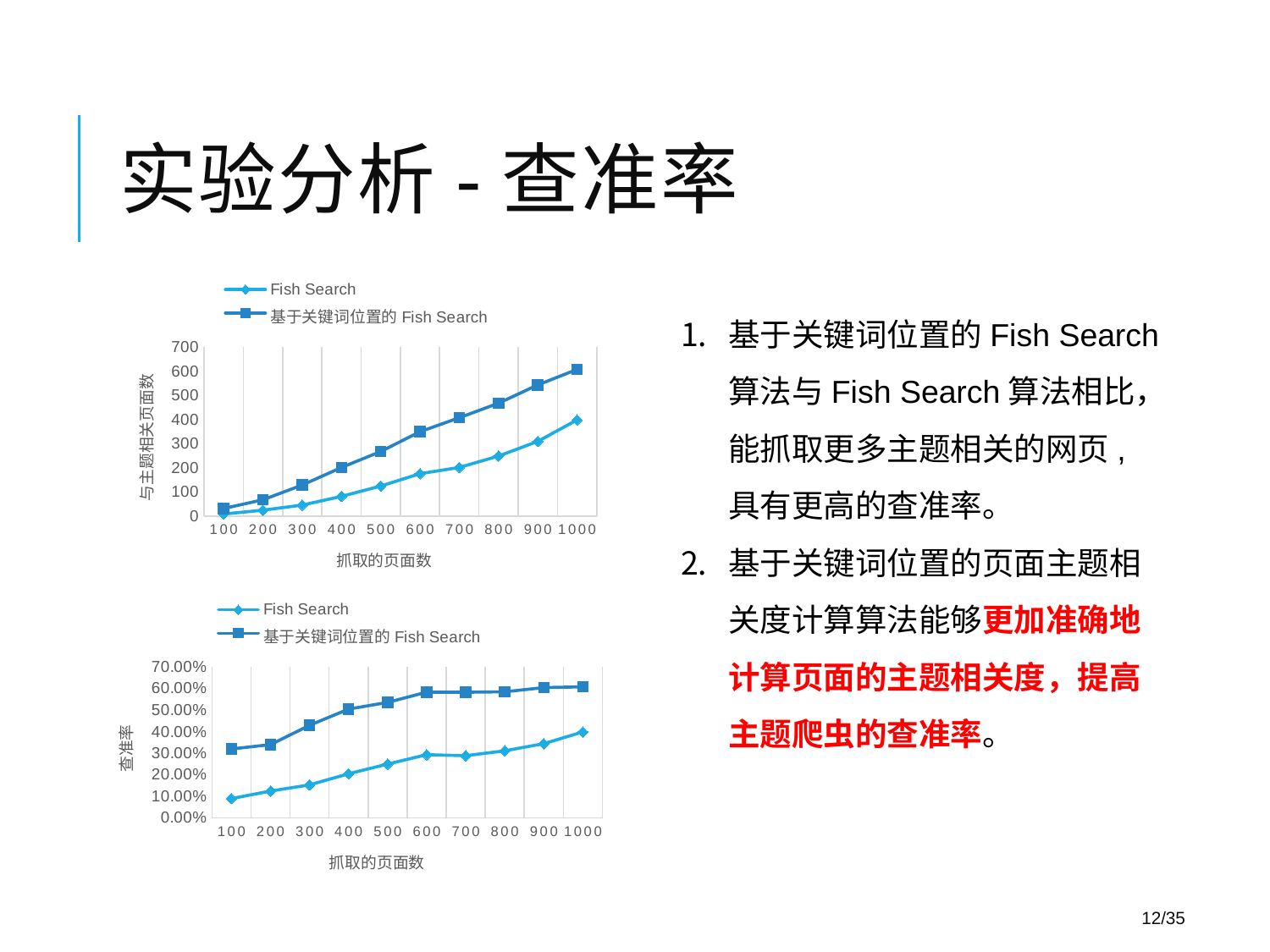

# 实验分析-查准率

### Chart

| Category | Fish Search | 基于关键词位置的Fish Search |
|---|---|---|
| 100 | 9.0 | 32.0 |
| 200 | 25.0 | 68.0 |
| 300 | 46.0 | 129.0 |
| 400 | 82.0 | 202.0 |
| 500 | 125.0 | 268.0 |
| 600 | 176.0 | 350.0 |
| 700 | 202.0 | 408.0 |
| 800 | 249.0 | 468.0 |
| 900 | 310.0 | 544.0 |
| 1000 | 399.0 | 608.0 |
基于关键词位置的Fish Search算法与Fish Search算法相比，能抓取更多主题相关的网页,具有更高的查准率。
基于关键词位置的页面主题相关度计算算法能够更加准确地计算页面的主题相关度，提高主题爬虫的查准率。

### Chart

| Category | Fish Search | 基于关键词位置的Fish Search |
|---|---|---|
| 100 | 0.09 | 0.32 |
| 200 | 0.125 | 0.34 |
| 300 | 0.15333333333333332 | 0.43 |
| 400 | 0.205 | 0.505 |
| 500 | 0.25 | 0.536 |
| 600 | 0.29333333333333333 | 0.5833333333333334 |
| 700 | 0.2885714285714286 | 0.5828571428571429 |
| 800 | 0.31125 | 0.585 |
| 900 | 0.34444444444444444 | 0.6044444444444445 |
| 1000 | 0.399 | 0.608 |
12/35